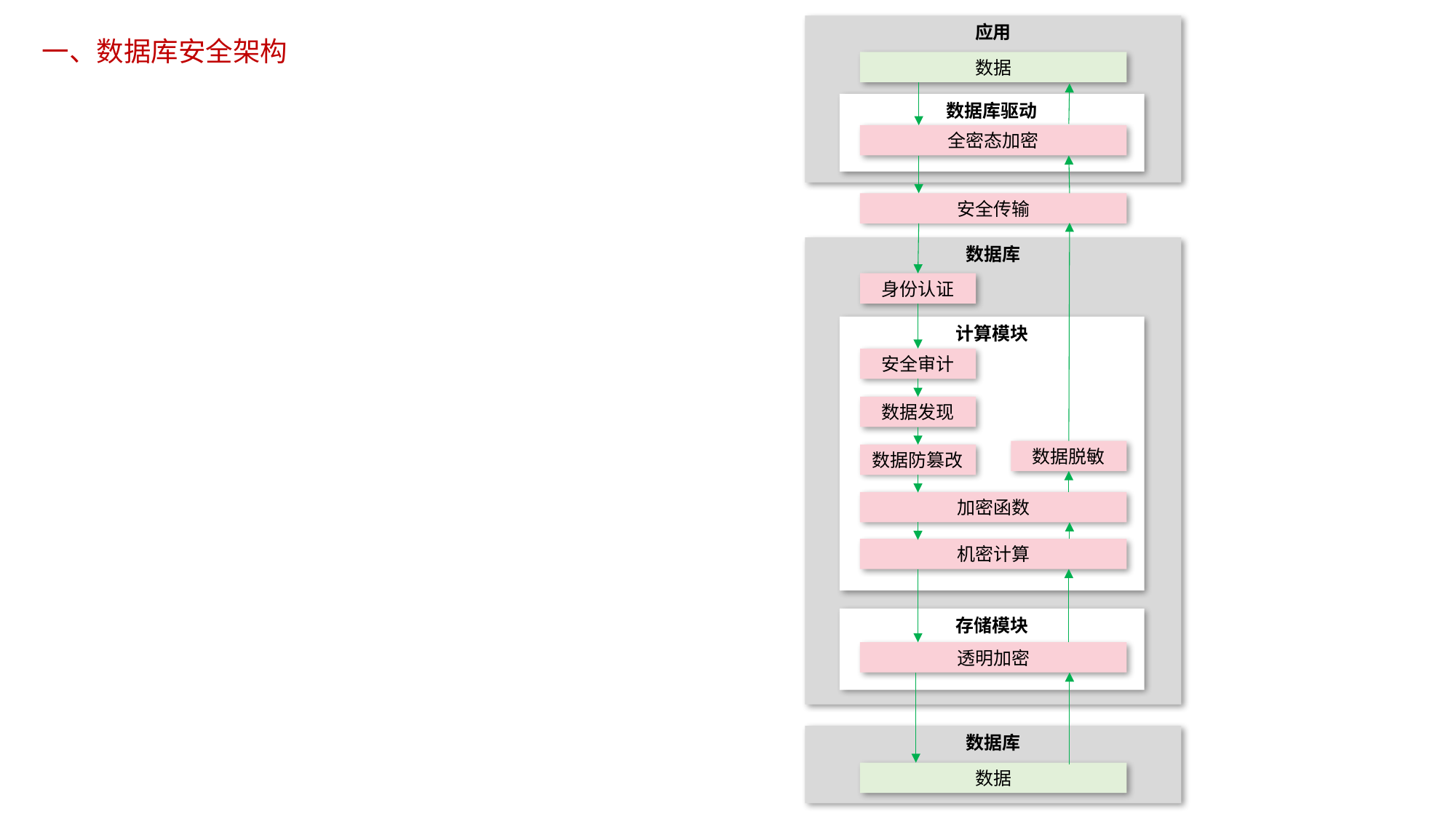

应用
一、数据库安全架构
数据
数据库驱动
全密态加密
安全传输
数据库
身份认证
计算模块
安全审计
数据发现
数据脱敏
数据防篡改
加密函数
机密计算
存储模块
透明加密
数据库
数据